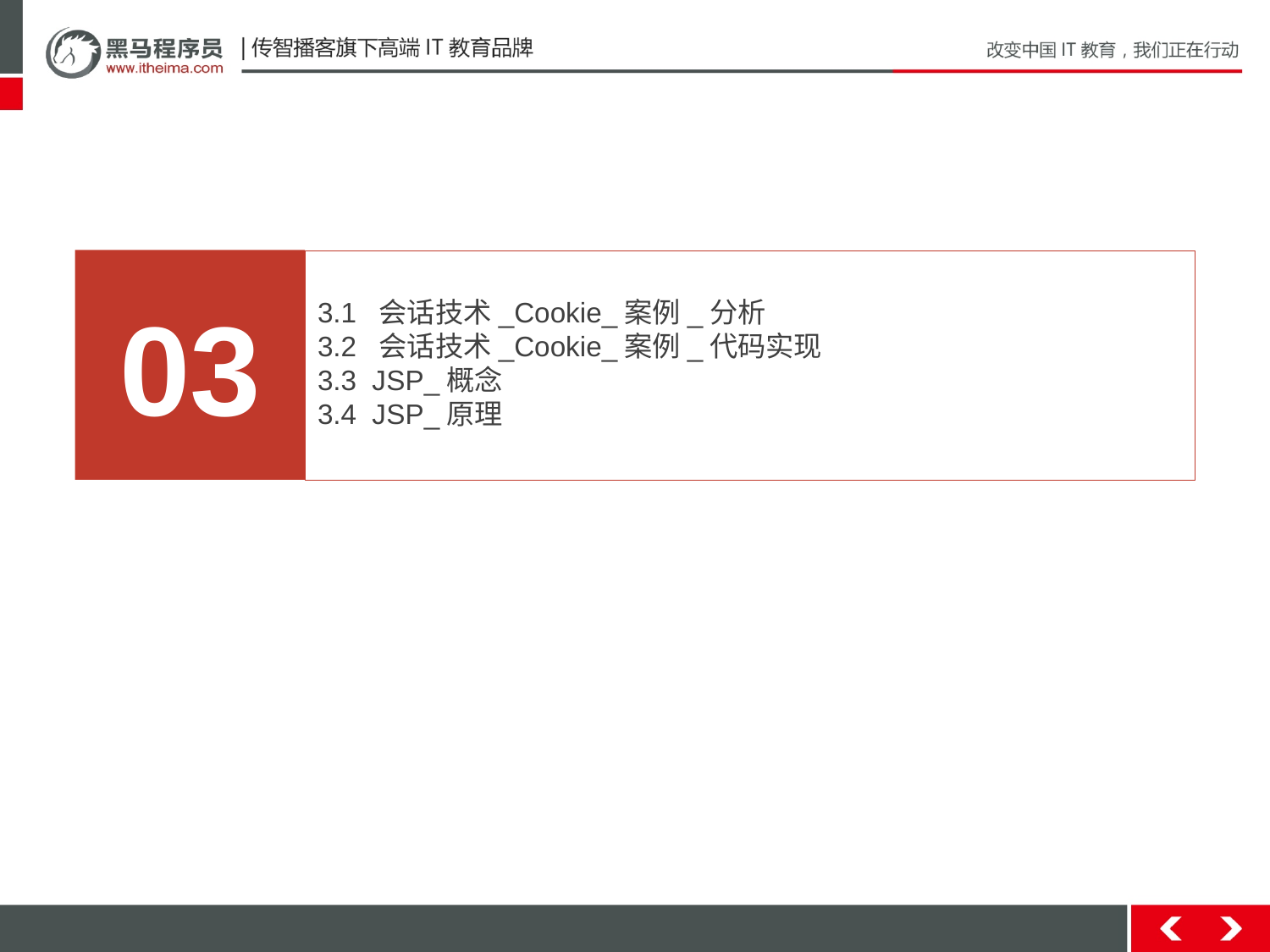

03

3.1  会话技术_Cookie_案例_分析
3.2  会话技术_Cookie_案例_代码实现
3.3  JSP_概念
3.4  JSP_原理